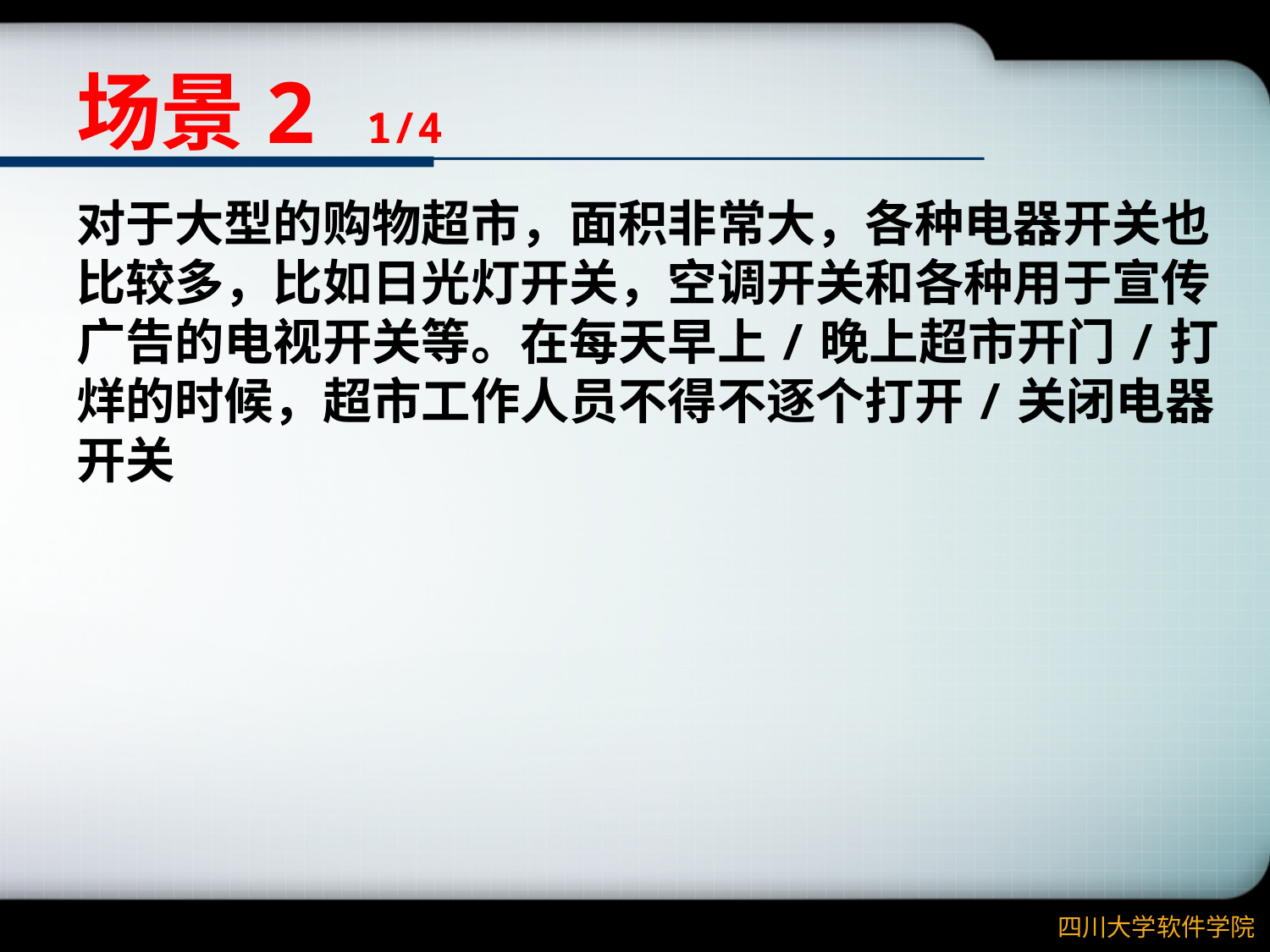

# 场景2 1/4
对于大型的购物超市，面积非常大，各种电器开关也比较多，比如日光灯开关，空调开关和各种用于宣传广告的电视开关等。在每天早上/晚上超市开门/打烊的时候，超市工作人员不得不逐个打开/关闭电器开关